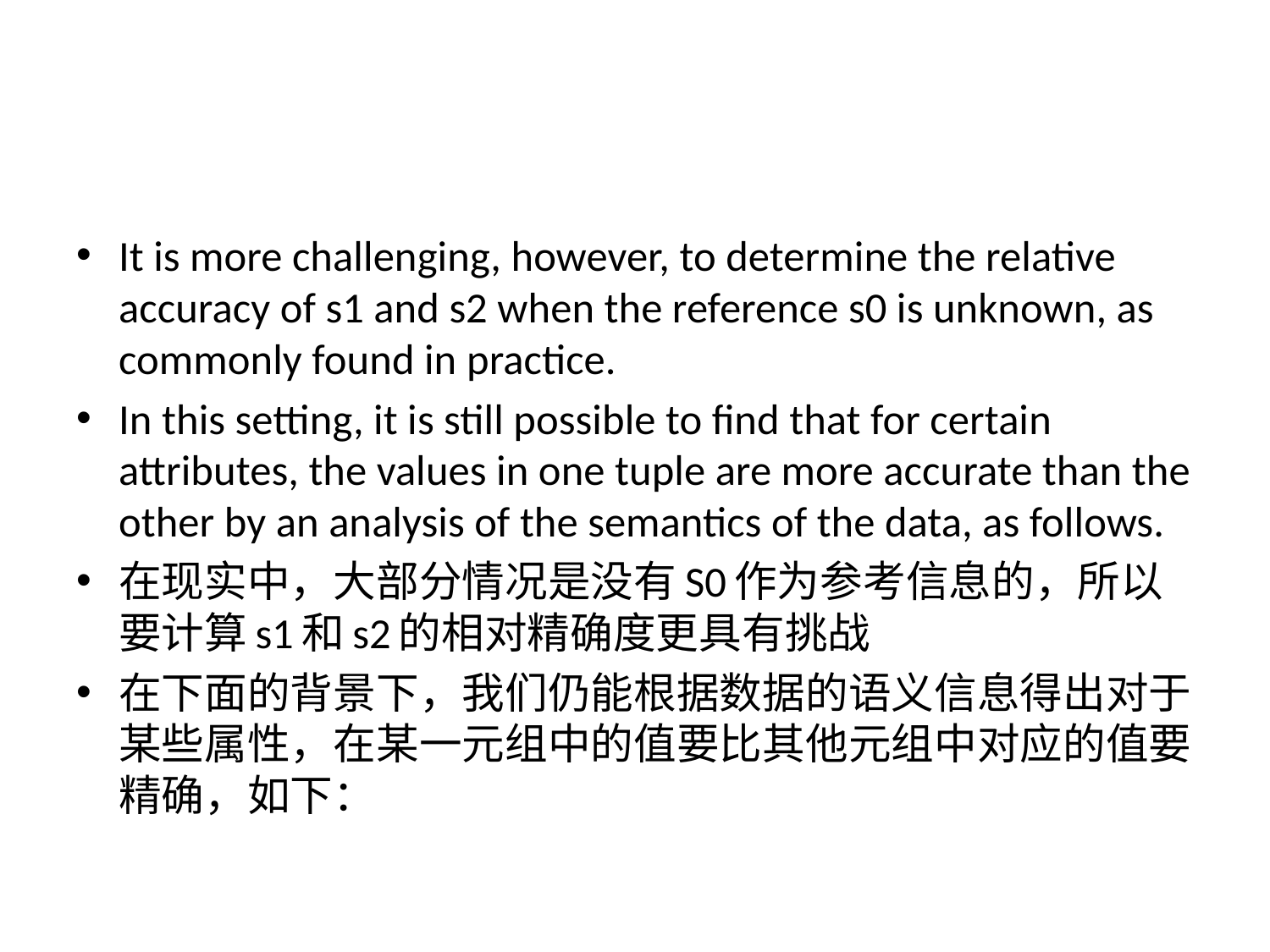

#
It is more challenging, however, to determine the relative accuracy of s1 and s2 when the reference s0 is unknown, as commonly found in practice.
In this setting, it is still possible to find that for certain attributes, the values in one tuple are more accurate than the other by an analysis of the semantics of the data, as follows.
在现实中，大部分情况是没有S0作为参考信息的，所以要计算s1和s2的相对精确度更具有挑战
在下面的背景下，我们仍能根据数据的语义信息得出对于某些属性，在某一元组中的值要比其他元组中对应的值要精确，如下：